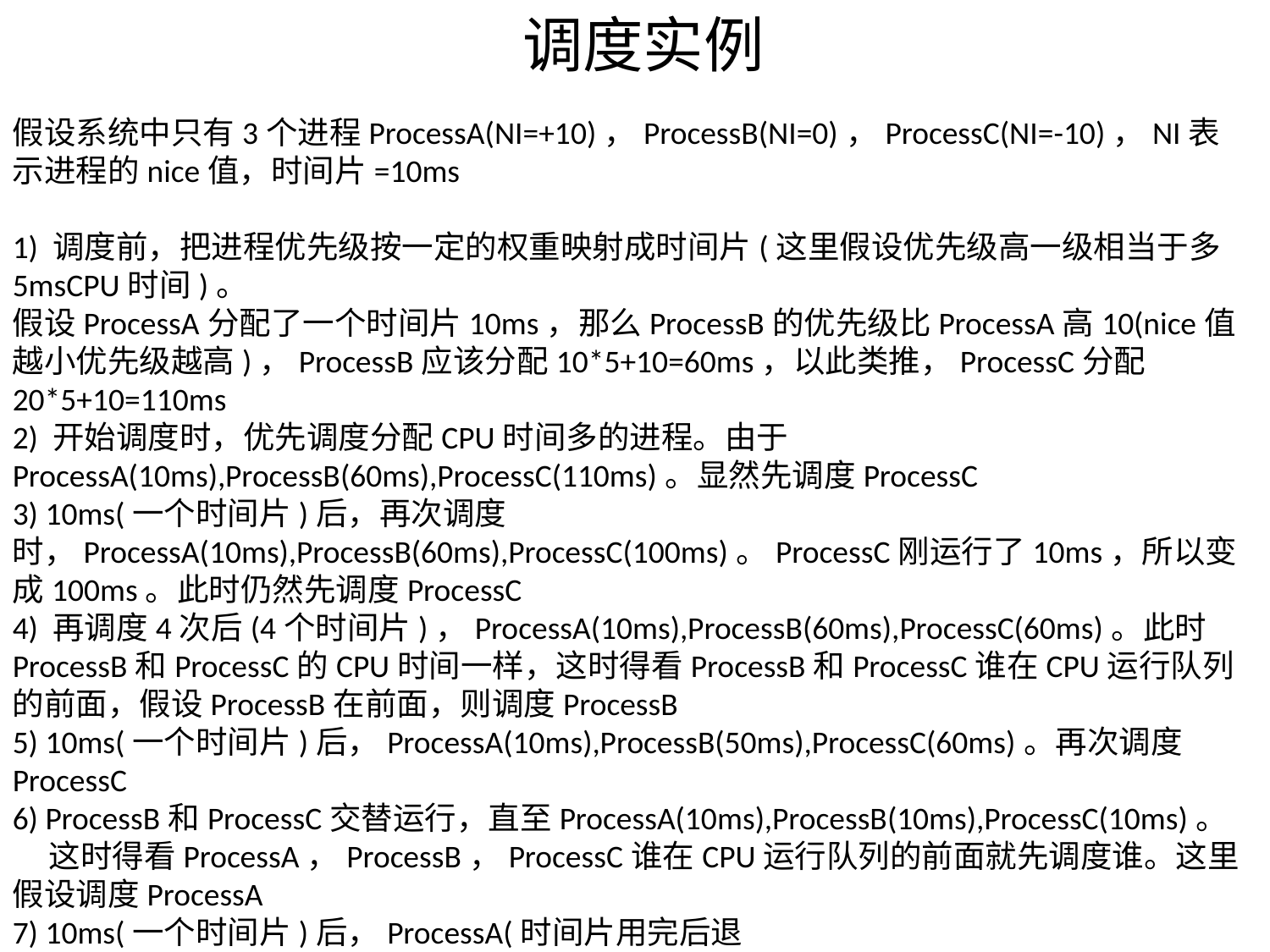

# 调度实例
假设系统中只有3个进程ProcessA(NI=+10)，ProcessB(NI=0)，ProcessC(NI=-10)，NI表示进程的nice值，时间片=10ms

1) 调度前，把进程优先级按一定的权重映射成时间片(这里假设优先级高一级相当于多5msCPU时间)。
假设ProcessA分配了一个时间片10ms，那么ProcessB的优先级比ProcessA高10(nice值越小优先级越高)，ProcessB应该分配10*5+10=60ms，以此类推，ProcessC分配20*5+10=110ms
2) 开始调度时，优先调度分配CPU时间多的进程。由于 ProcessA(10ms),ProcessB(60ms),ProcessC(110ms)。显然先调度ProcessC
3) 10ms(一个时间片)后，再次调度时，ProcessA(10ms),ProcessB(60ms),ProcessC(100ms)。ProcessC刚运行了10ms，所以变成100ms。此时仍然先调度ProcessC
4) 再调度4次后(4个时间片)，ProcessA(10ms),ProcessB(60ms),ProcessC(60ms)。此时ProcessB和ProcessC的CPU时间一样，这时得看ProcessB和ProcessC谁在CPU运行队列的前面，假设ProcessB在前面，则调度ProcessB
5) 10ms(一个时间片)后，ProcessA(10ms),ProcessB(50ms),ProcessC(60ms)。再次调度ProcessC
6) ProcessB和ProcessC交替运行，直至ProcessA(10ms),ProcessB(10ms),ProcessC(10ms)。
    这时得看ProcessA，ProcessB，ProcessC谁在CPU运行队列的前面就先调度谁。这里假设调度ProcessA
7) 10ms(一个时间片)后，ProcessA(时间片用完后退出),ProcessB(10ms),ProcessC(10ms)。
8) 再过2个时间片，ProcessB和ProcessC也运行完退出。